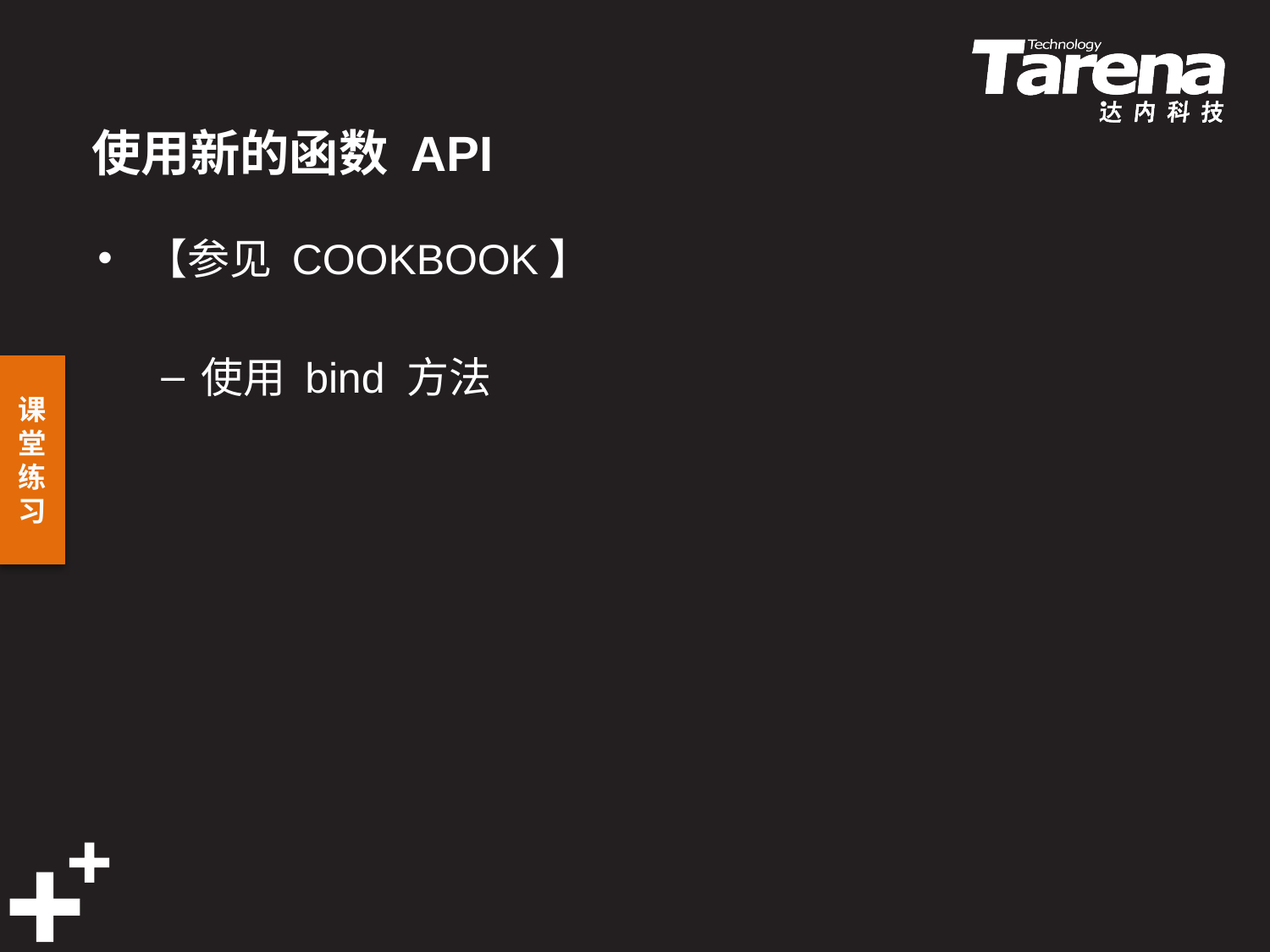

# 使用新的函数 API
【参见 COOKBOOK】

使用 bind 方法